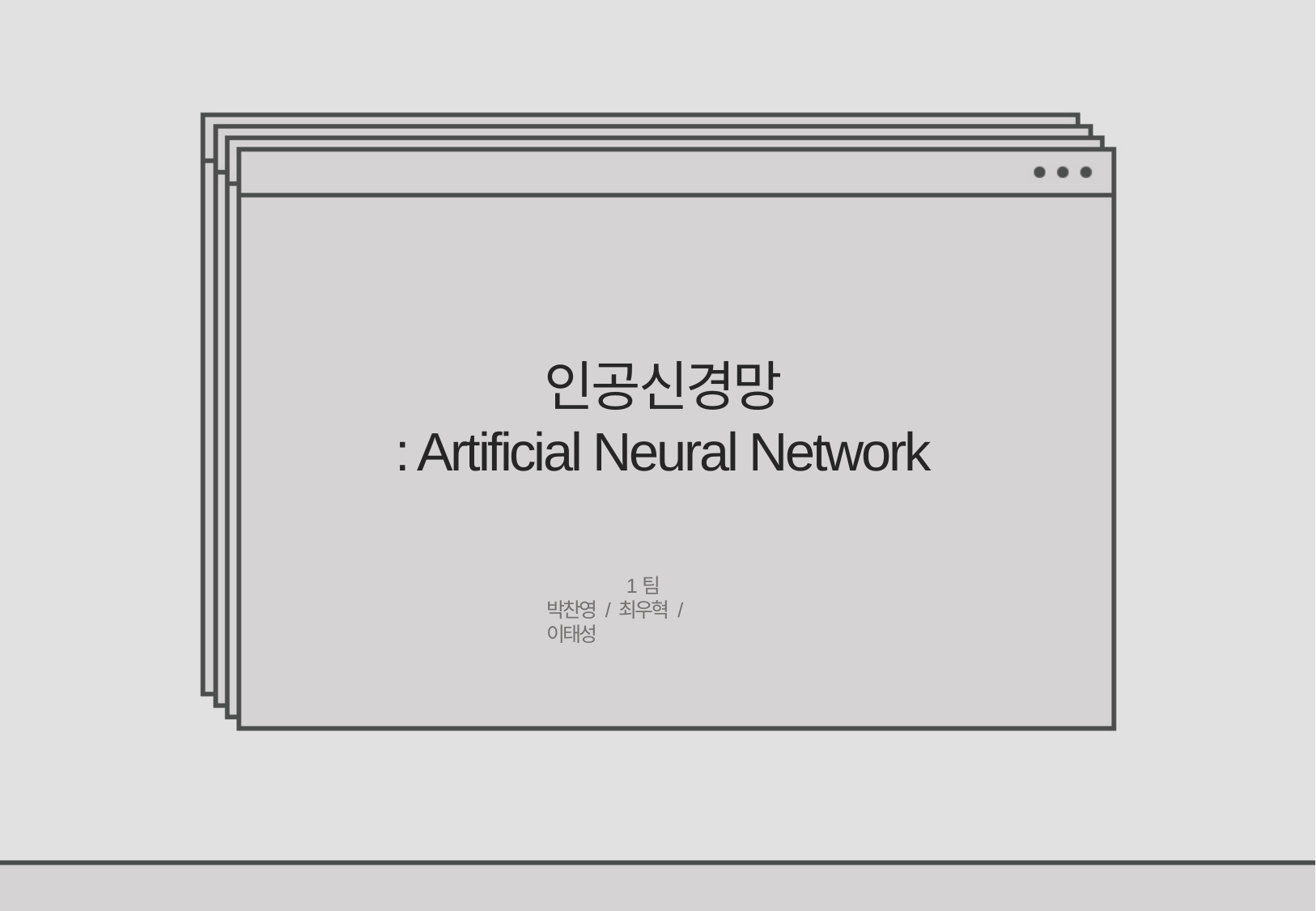

인공신경망
: Artificial Neural Network
1팀
박찬영 / 최우혁 / 이태성